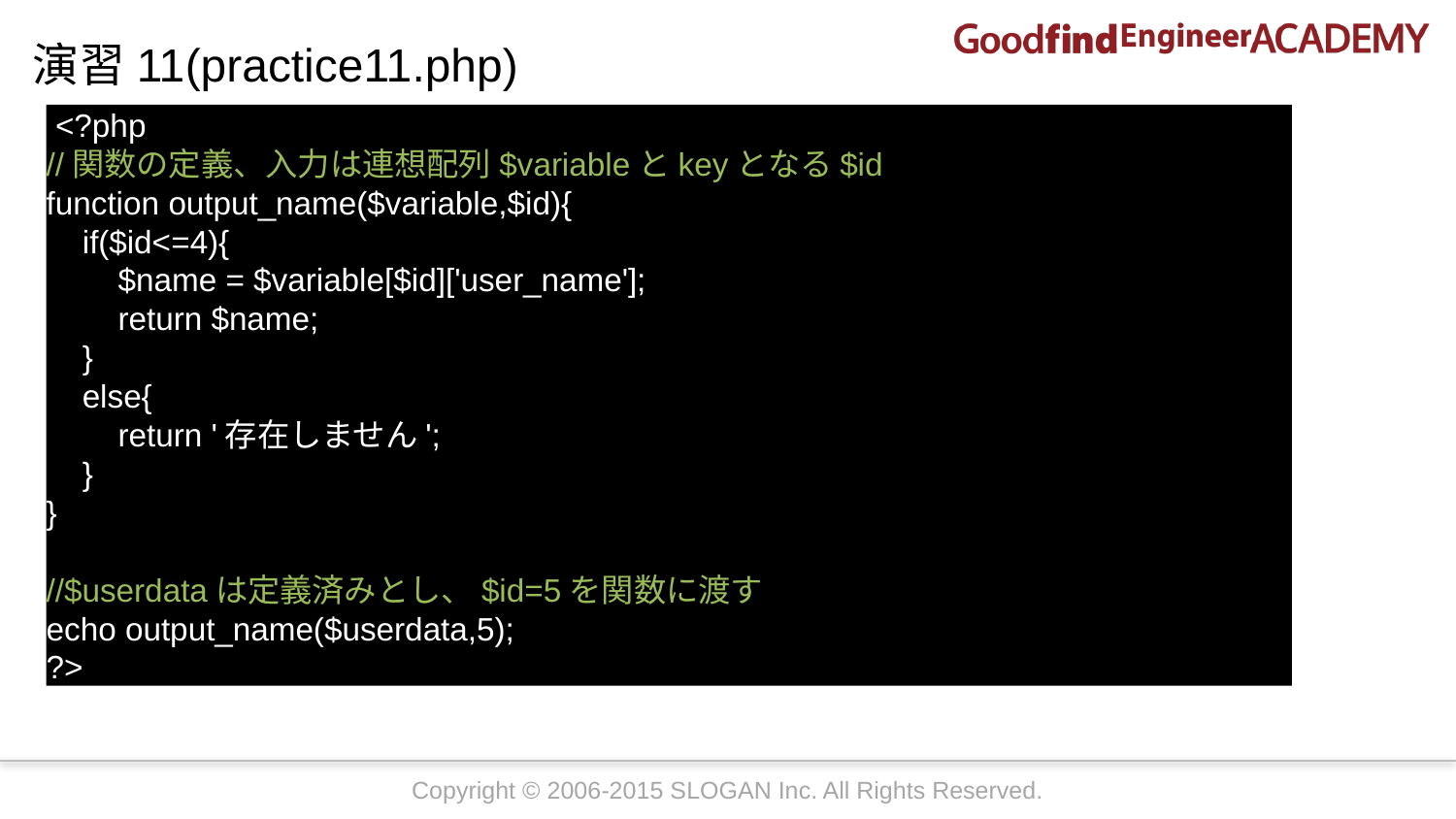

演習11(practice11.php)
 <?php
//関数の定義、入力は連想配列$variableとkeyとなる$id
function output_name($variable,$id){
    if($id<=4){
        $name = $variable[$id]['user_name'];
        return $name;
    }
    else{
        return '存在しません';
    }
}

//$userdataは定義済みとし、$id=5を関数に渡す
echo output_name($userdata,5);
?>